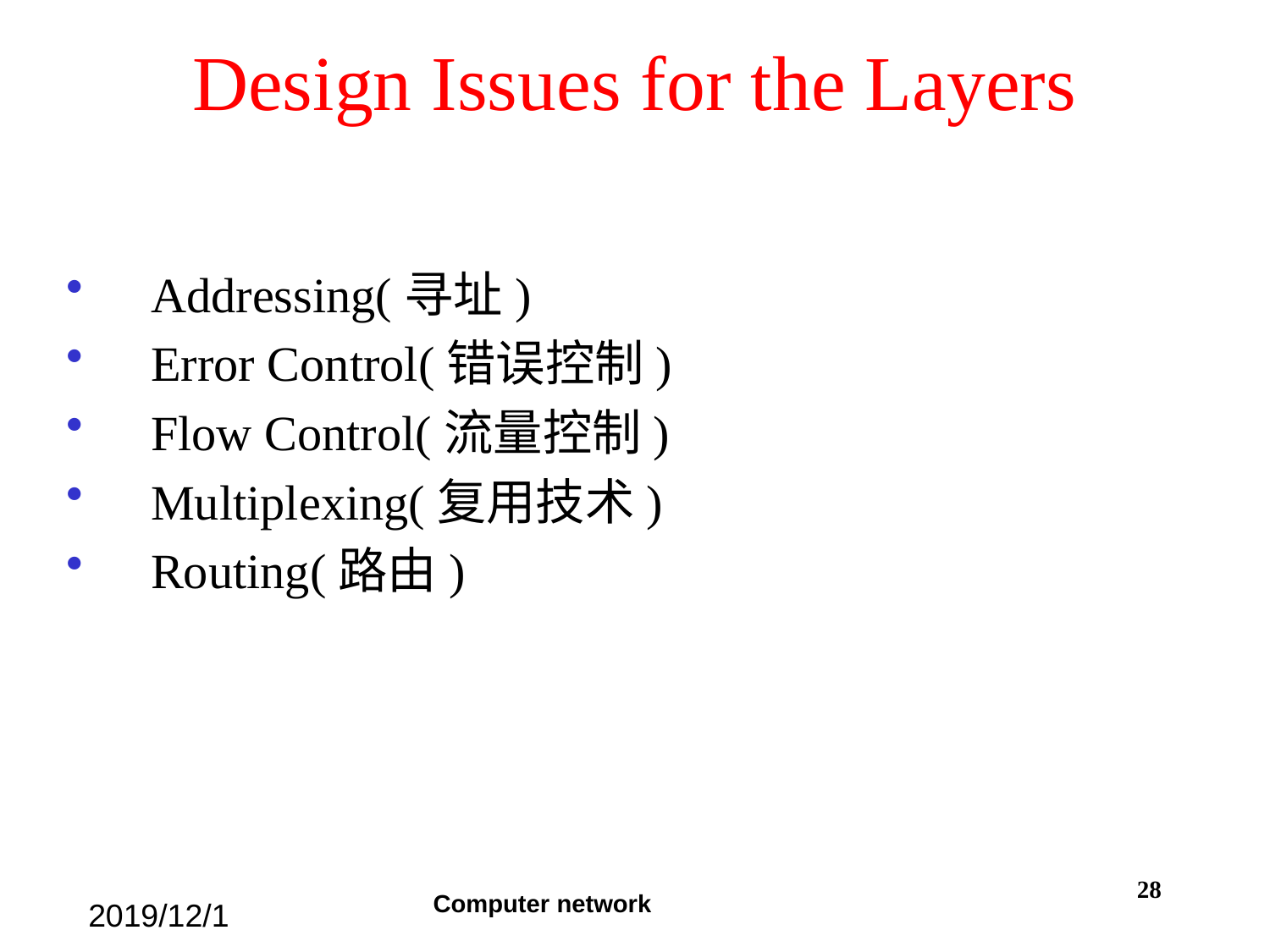

# Design Issues for the Layers
Addressing(寻址)
Error Control(错误控制)
Flow Control(流量控制)
Multiplexing(复用技术)
Routing(路由)
28
Computer network
2019/12/1